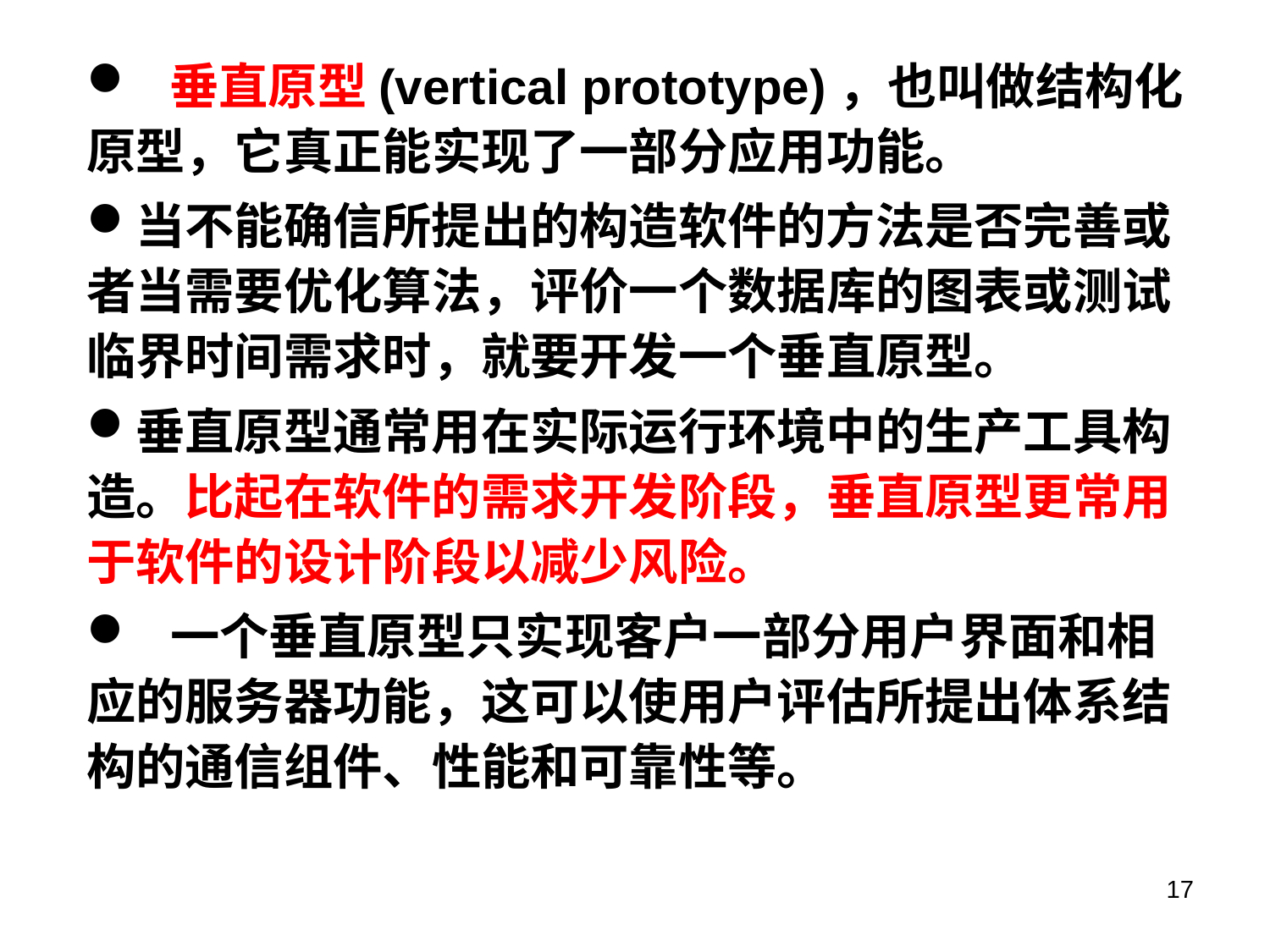

垂直原型(vertical prototype)，也叫做结构化原型，它真正能实现了一部分应用功能。
当不能确信所提出的构造软件的方法是否完善或者当需要优化算法，评价一个数据库的图表或测试临界时间需求时，就要开发一个垂直原型。
垂直原型通常用在实际运行环境中的生产工具构造。比起在软件的需求开发阶段，垂直原型更常用于软件的设计阶段以减少风险。
  一个垂直原型只实现客户一部分用户界面和相应的服务器功能，这可以使用户评估所提出体系结构的通信组件、性能和可靠性等。
17